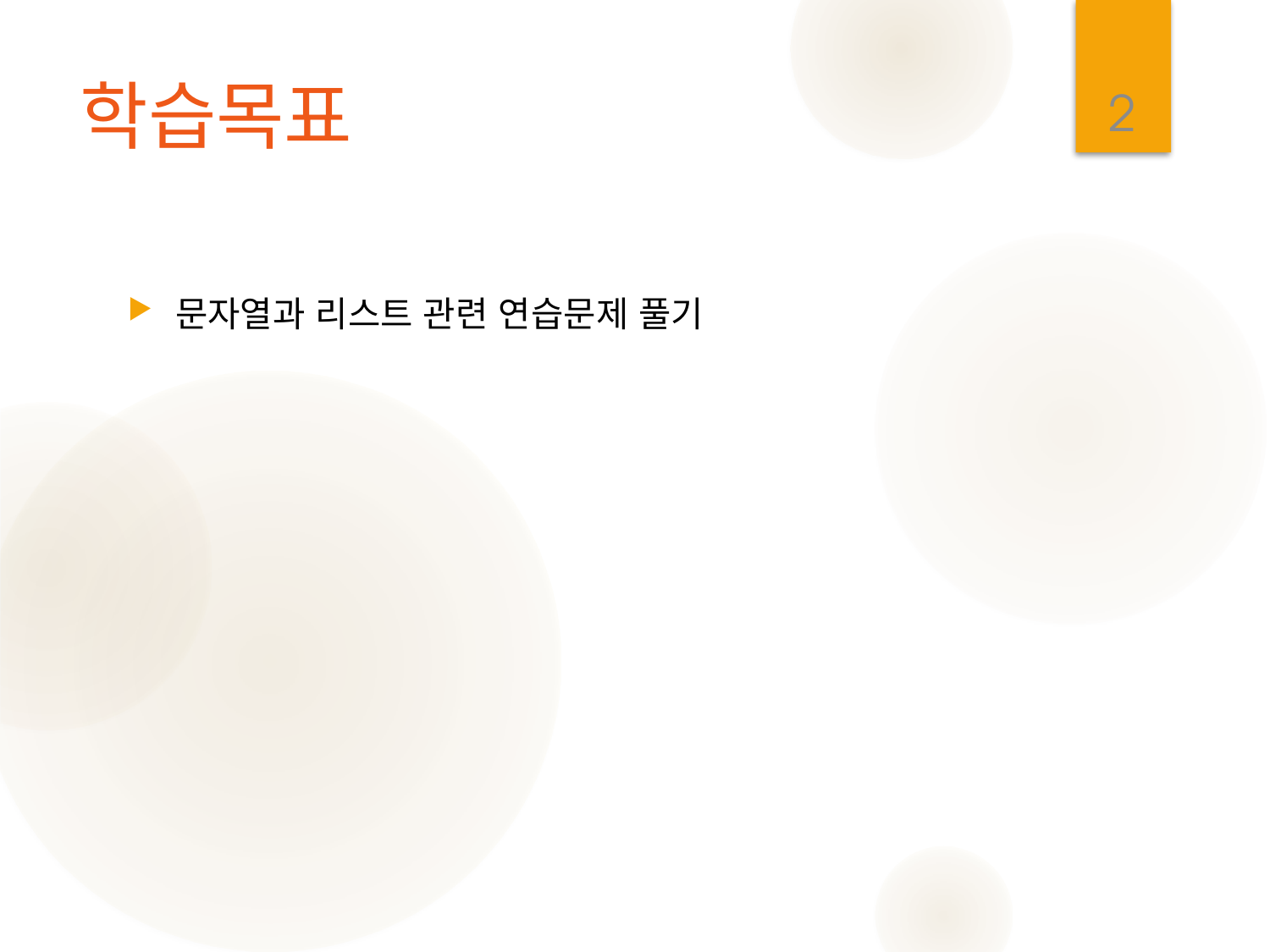

2
# 학습목표
문자열과 리스트 관련 연습문제 풀기